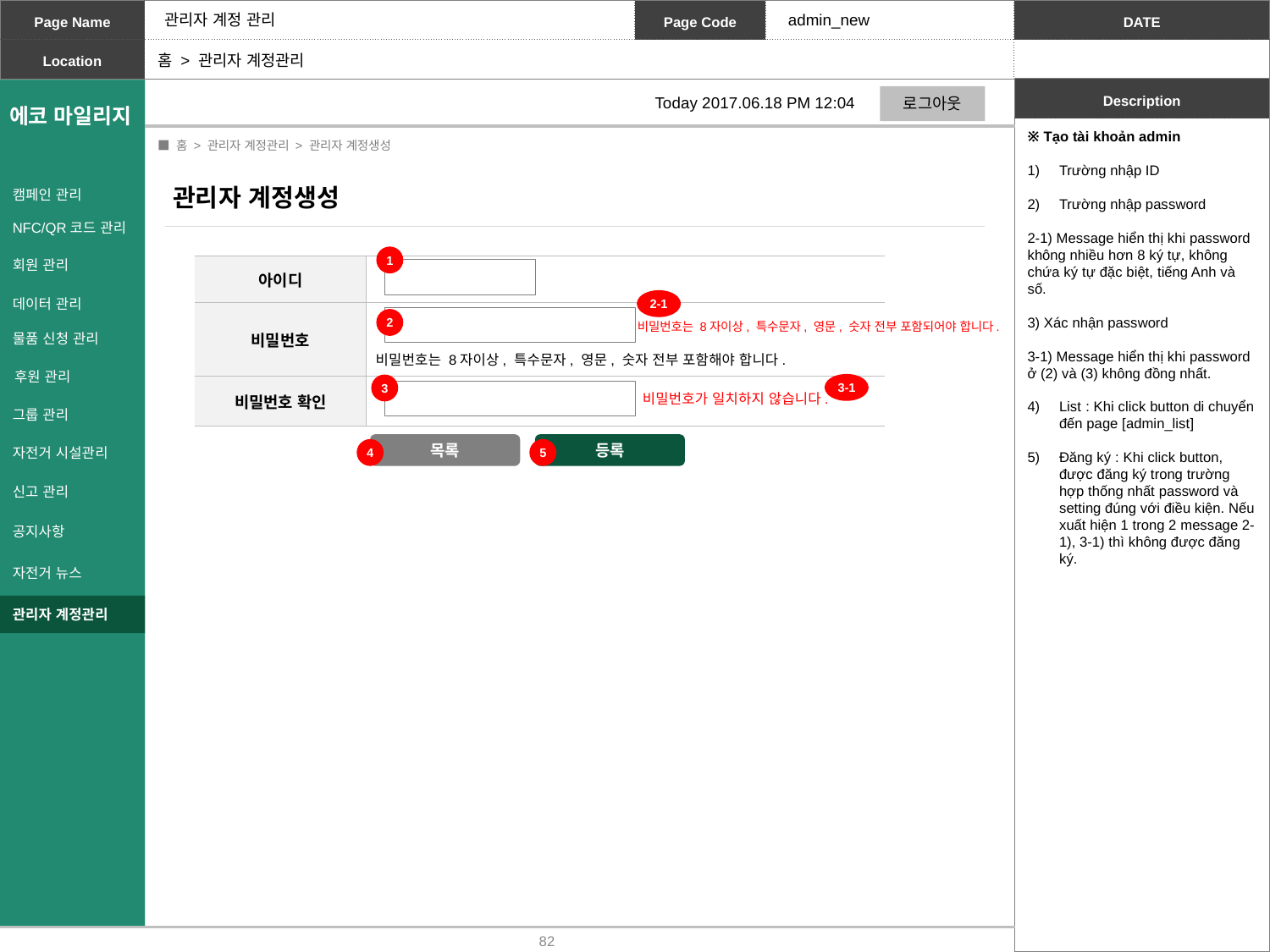

관리자 계정 관리
admin_new
홈 > 관리자 계정관리

로그아웃
Today 2017.06.18 PM 12:04
에코 마일리지
※ Tạo tài khoản admin

Trường nhập ID

Trường nhập password

2-1) Message hiển thị khi password không nhiều hơn 8 ký tự, không chứa ký tự đặc biệt, tiếng Anh và số.

3) Xác nhận password

3-1) Message hiển thị khi password ở (2) và (3) không đồng nhất.

List : Khi click button di chuyển đến page [admin_list]

Đăng ký : Khi click button, được đăng ký trong trường hợp thống nhất password và setting đúng với điều kiện. Nếu xuất hiện 1 trong 2 message 2-1), 3-1) thì không được đăng ký.
   ■ 홈 > 관리자 계정관리 > 관리자 계정생성
관리자 계정생성
캠페인 관리
NFC/QR코드 관리
회원 관리
데이터 관리
물품 신청 관리
후원 관리
그룹 관리
자전거 시설관리
신고 관리
공지사항
자전거 뉴스

1
| 아이디 |  |
| --- | --- |
| 비밀번호 |  |
| 비밀번호 확인 |  |

2-1

2
비밀번호는 8자이상, 특수문자, 영문, 숫자 전부 포함되어야 합니다.
비밀번호는 8자이상, 특수문자, 영문, 숫자 전부 포함해야 합니다.
3-1
3

비밀번호가 일치하지 않습니다.
목록
등록
4
5
관리자 계정관리

82